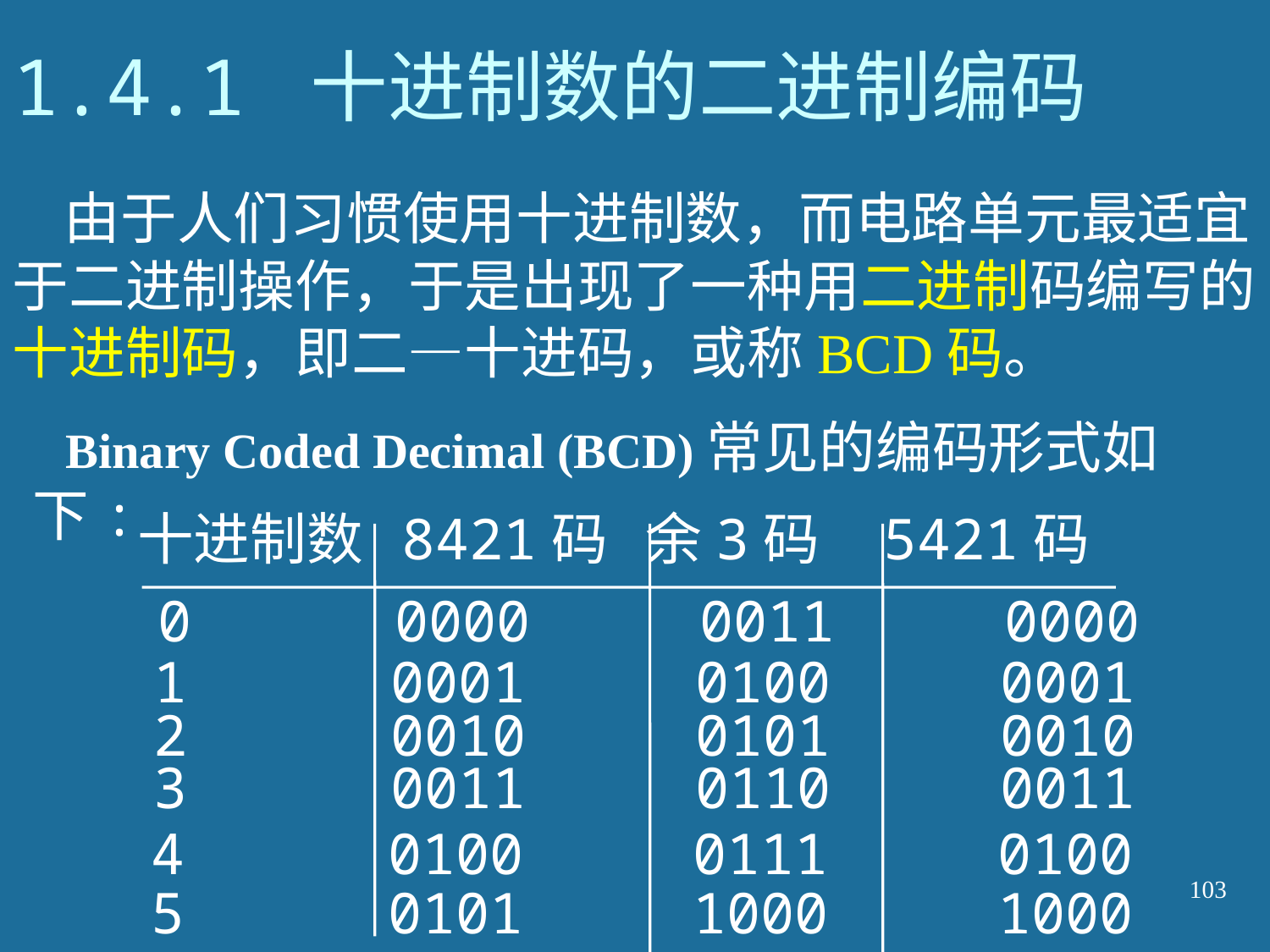

# 1.4.1 十进制数的二进制编码
   由于人们习惯使用十进制数，而电路单元最适宜于二进制操作，于是出现了一种用二进制码编写的十进制码，即二—十进码，或称BCD码。
  Binary Coded Decimal (BCD)常见的编码形式如下:
十进制数  8421码   余3码    5421码

   0      0000     0011     0000

 1      0001     0100     0001
 2      0010     0101     0010
 3      0011     0110     0011
 4      0100     0111     0100
 5      0101     1000     1000
103